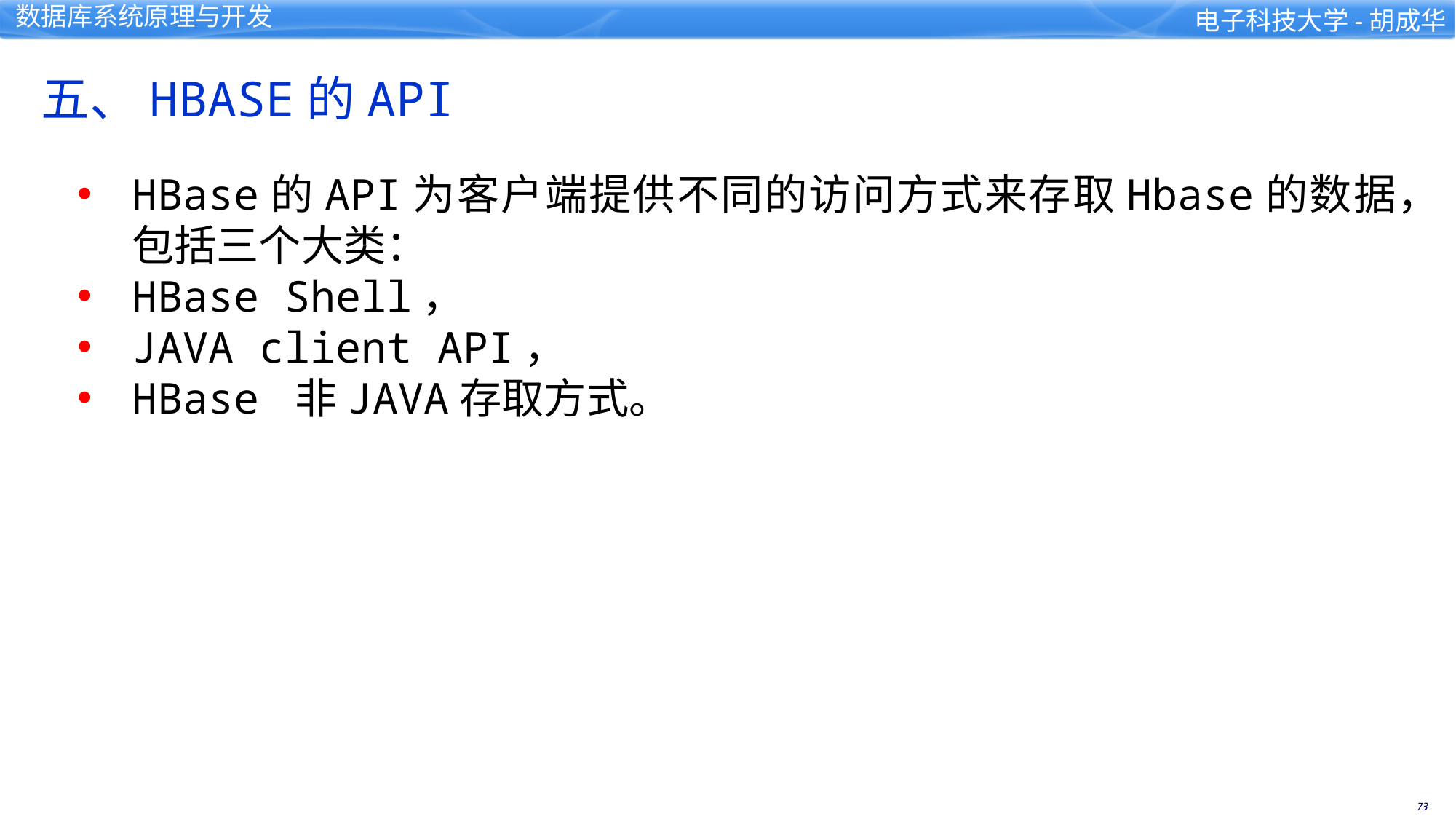

五、HBASE的API
HBase的API为客户端提供不同的访问方式来存取Hbase的数据，包括三个大类：
HBase Shell，
JAVA client API，
HBase 非JAVA存取方式。